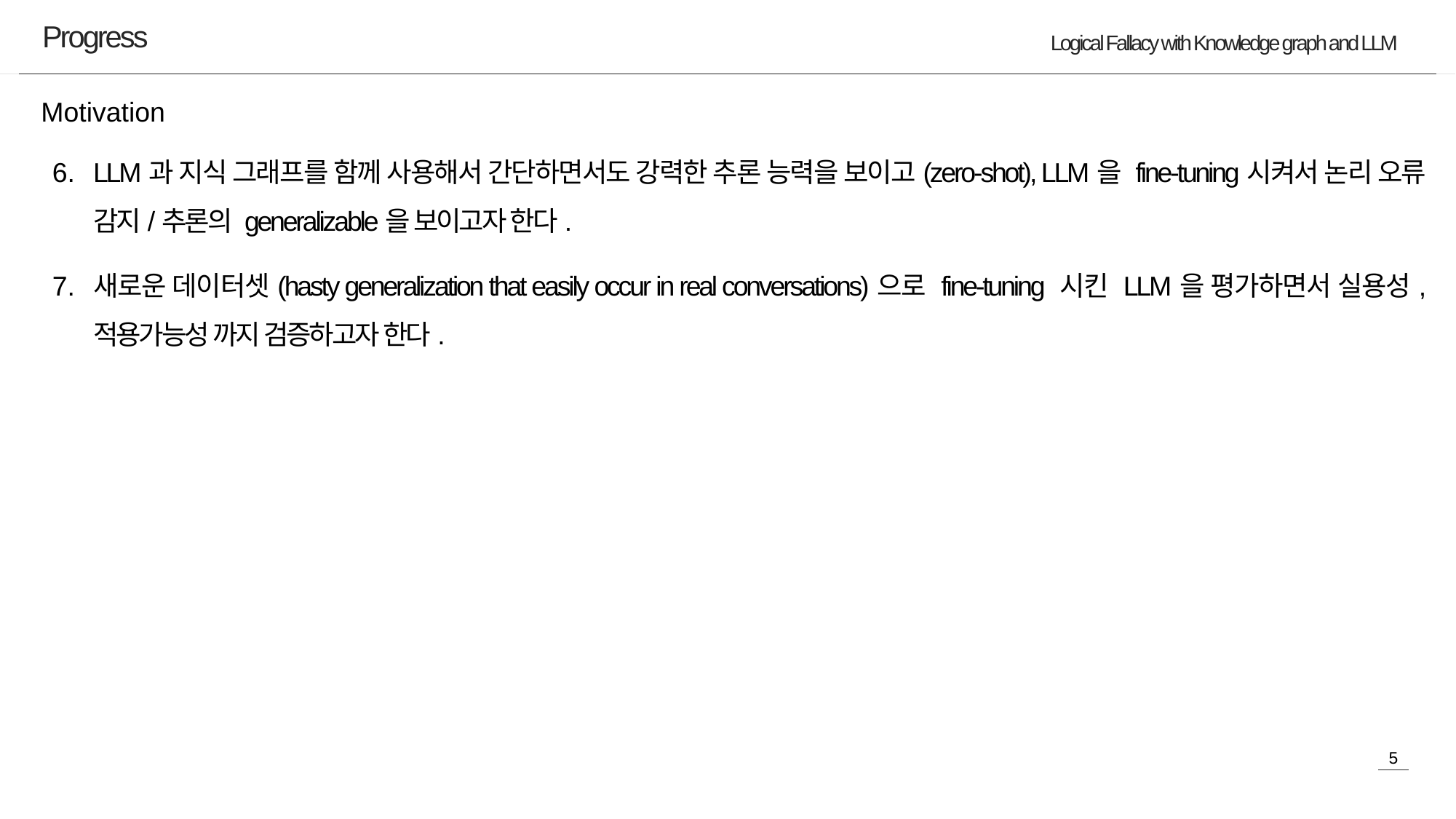

Progress
Motivation
LLM과 지식 그래프를 함께 사용해서 간단하면서도 강력한 추론 능력을 보이고(zero-shot), LLM을 fine-tuning시켜서 논리 오류 감지/추론의 generalizable을 보이고자 한다.
새로운 데이터셋(hasty generalization that easily occur in real conversations)으로 fine-tuning 시킨 LLM을 평가하면서 실용성, 적용가능성 까지 검증하고자 한다.